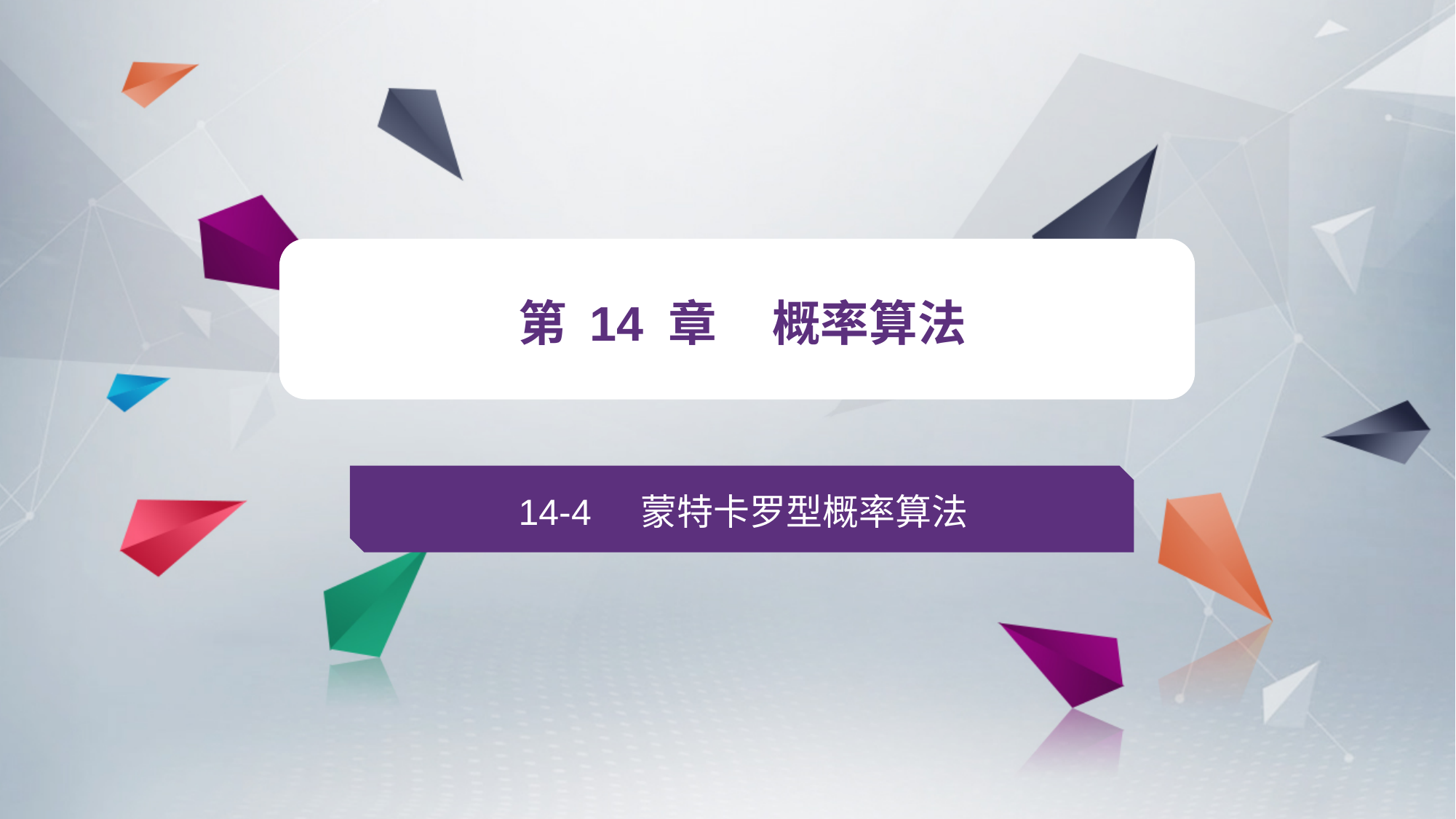

v
第 14 章     概率算法

14-4    蒙特卡罗型概率算法